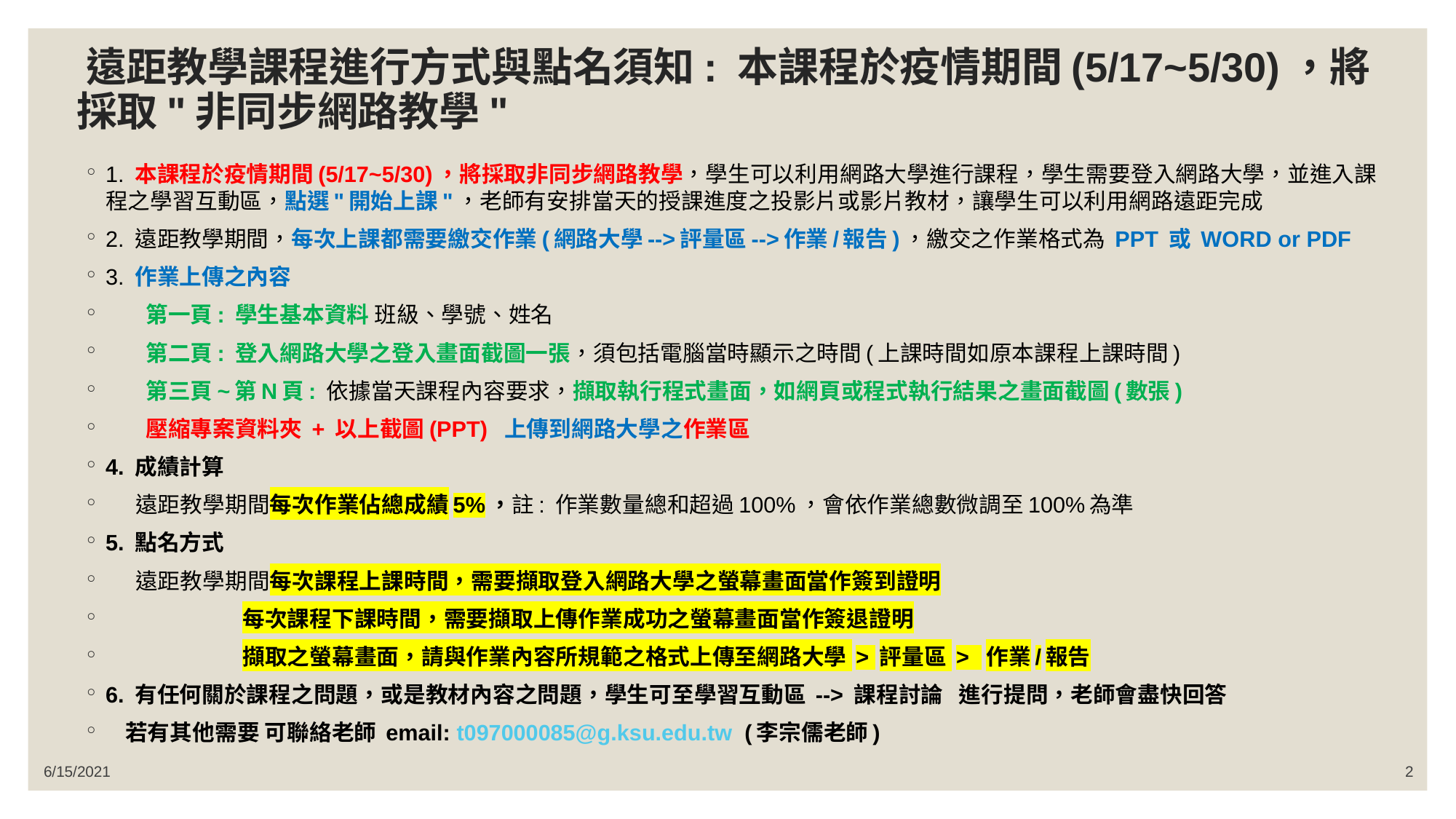

# ​​​​​​​遠距教學課程進行方式與點名須知: 本課程於疫情期間(5/17~5/30)，將採取"非同步網路教學"
1. 本課程於疫情期間(5/17~5/30)，將採取非同步網路教學，學生可以利用網路大學進行課程，學生需要登入網路大學，並進入課程之學習互動區，點選"開始上課"，老師有安排當天的授課進度之投影片或影片教材，讓學生可以利用網路遠距完成
2. 遠距教學期間，每次上課都需要繳交作業(網路大學-->評量區-->作業/報告)，繳交之作業格式為 PPT 或 WORD or PDF
3. 作業上傳之內容
       第一頁: 學生基本資料 班級、學號、姓名
       第二頁: 登入網路大學之登入畫面截圖一張，須包括電腦當時顯示之時間(上課時間如原本課程上課時間)
       第三頁~第N頁: 依據當天課程內容要求，擷取執行程式畫面，如網頁或程式執行結果之畫面截圖(數張)
       壓縮專案資料夾 + 以上截圖(PPT)  上傳到網路大學之作業區
4. 成績計算
     遠距教學期間每次作業佔總成績5%，註: 作業數量總和超過100%，會依作業總數微調至100%為準
5. 點名方式
     遠距教學期間每次課程上課時間，需要擷取登入網路大學之螢幕畫面當作簽到證明
                          每次課程下課時間，需要擷取上傳作業成功之螢幕畫面當作簽退證明
                          擷取之螢幕畫面，請與作業內容所規範之格式上傳至網路大學 > 評量區 >  作業/報告
6. 有任何關於課程之問題，或是教材內容之問題，學生可至學習互動區 --> 課程討論   進行提問，老師會盡快回答
   若有其他需要 可聯絡老師 email: t097000085@g.ksu.edu.tw  (李宗儒老師)

6/15/2021
2